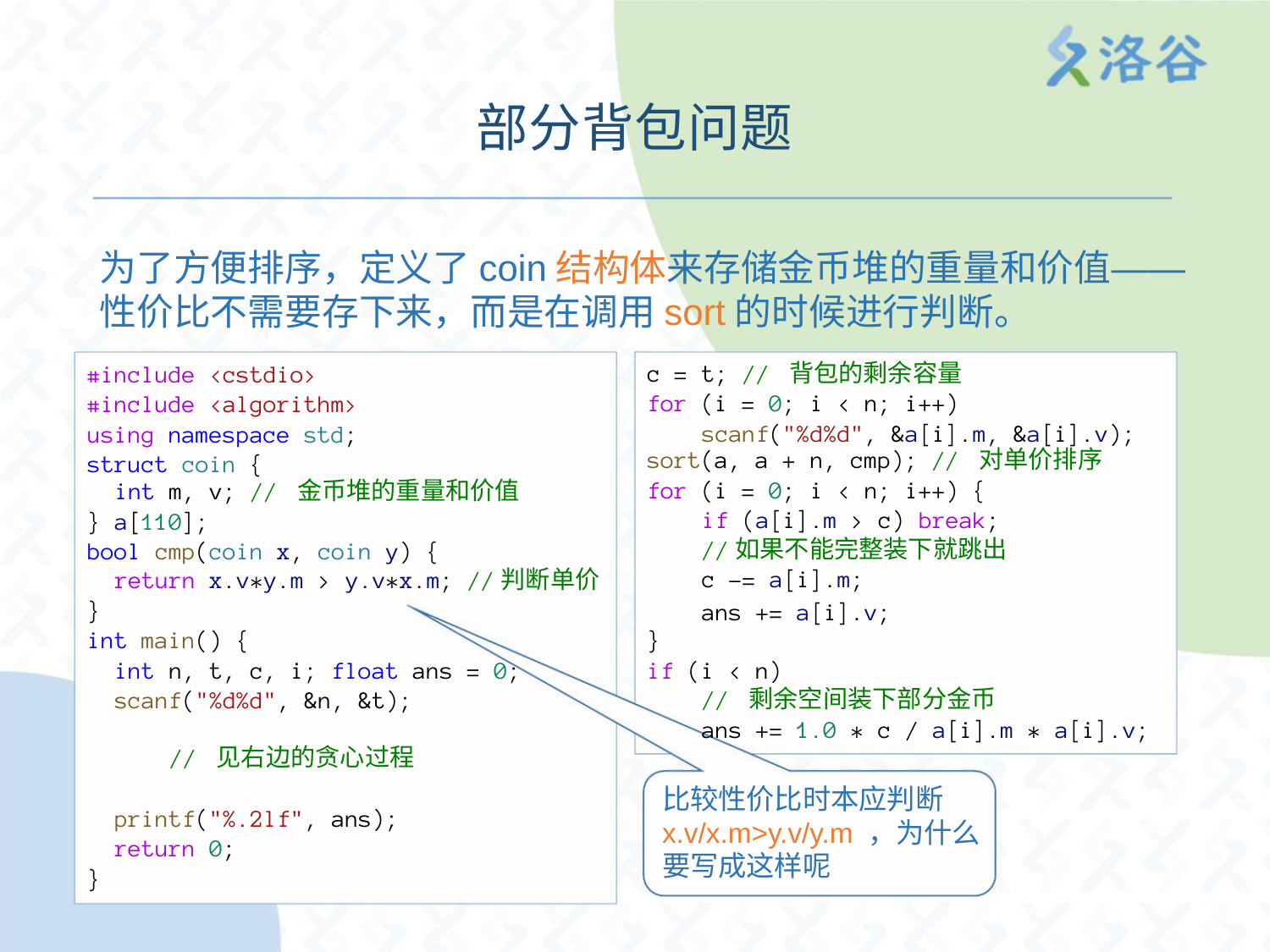

部分背包问题
为了方便排序，定义了coin结构体来存储金币堆的重量和价值——
性价比不需要存下来，而是在调用sort的时候进行判断。
c = t; // 背包的剩余容量
for (i = 0; i < n; i++)
scanf("%d%d", &a[i].m, &a[i].v);
sort(a, a + n, cmp); // 对单价排序
for (i = 0; i < n; i++) {
if (a[i].m > c) break;
//如果不能完整装下就跳出
c -= a[i].m;
#include <cstdio>
#include <algorithm>
using namespace std;
struct coin {
int m, v; // 金币堆的重量和价值
} a[110];
bool cmp(coin x, coin y) {
return x.v*y.m > y.v*x.m; //判断单价
}
ans += a[i].v;
int main() {
int n, t, c, i; float ans = 0;
scanf("%d%d", &n, &t);
}
if (i < n)
// 剩余空间装下部分金币
ans += 1.0 * c / a[i].m * a[i].v;
// 见右边的贪心过程
比较性价比时本应判断
x.v/x.m>y.v/y.m ，为什么
要写成这样呢
printf("%.2lf", ans);
return 0;
}